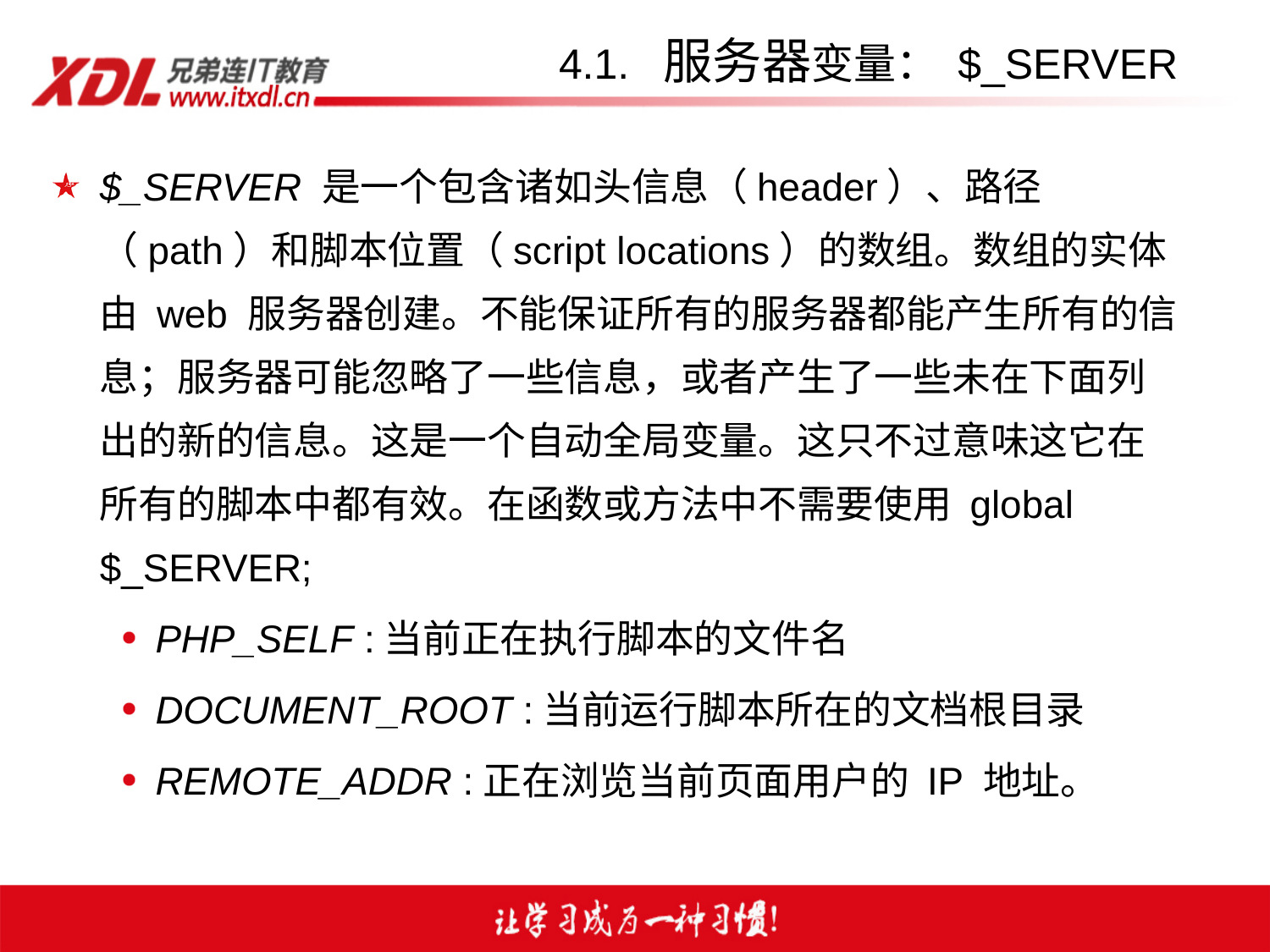

# 4.1.  服务器变量： $_SERVER
$_SERVER 是一个包含诸如头信息（header）、路径（path）和脚本位置（script locations）的数组。数组的实体由 web 服务器创建。不能保证所有的服务器都能产生所有的信息；服务器可能忽略了一些信息，或者产生了一些未在下面列出的新的信息。这是一个自动全局变量。这只不过意味这它在所有的脚本中都有效。在函数或方法中不需要使用 global $_SERVER;
PHP_SELF :当前正在执行脚本的文件名
DOCUMENT_ROOT :当前运行脚本所在的文档根目录
REMOTE_ADDR :正在浏览当前页面用户的 IP 地址。